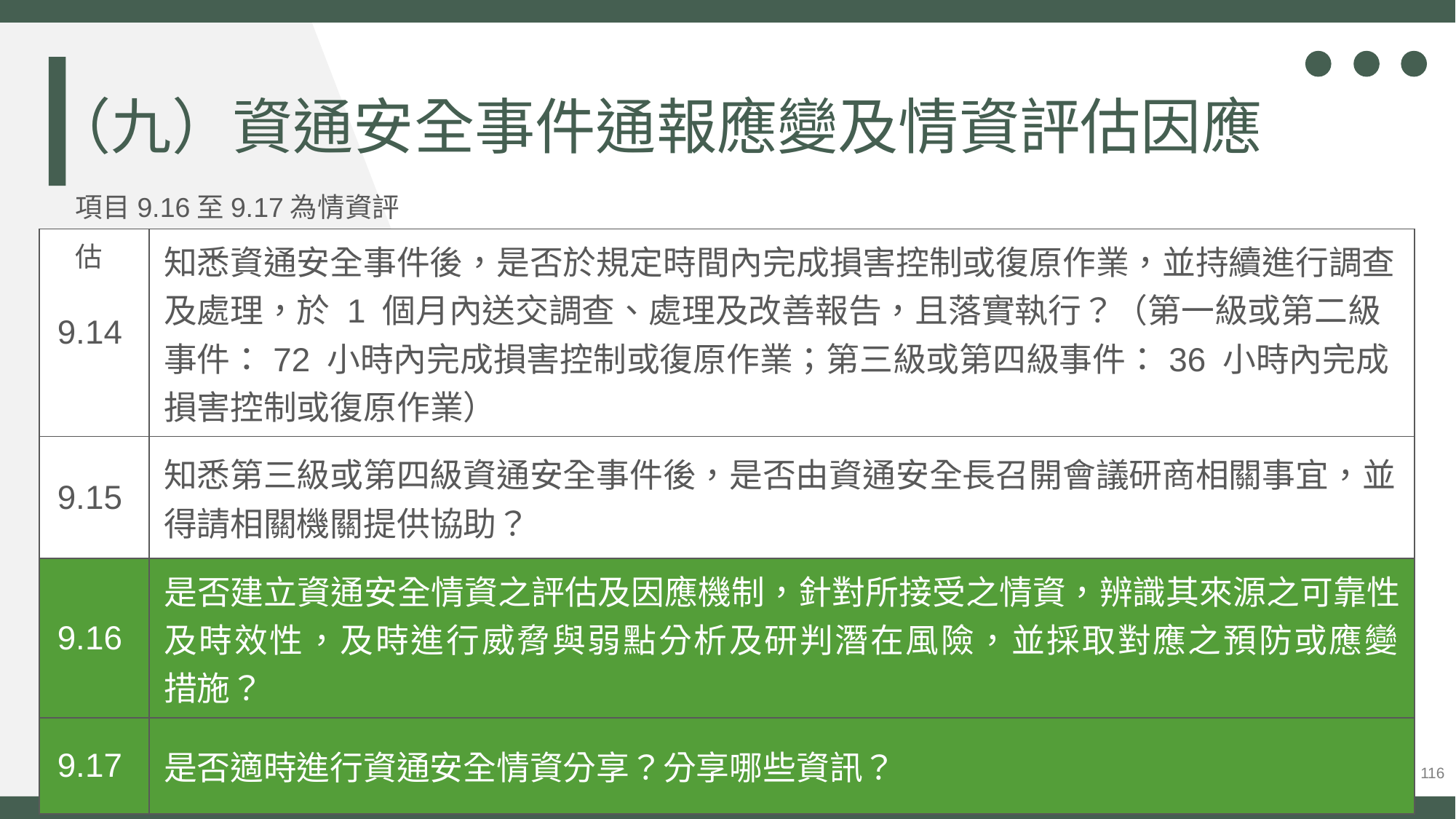

（九）資通安全事件通報應變及情資評估因應
項目9.16至9.17為情資評估
| 9.14 | 知悉資通安全事件後，是否於規定時間內完成損害控制或復原作業，並持續進行調查及處理，於 1 個月內送交調查、處理及改善報告，且落實執行？（第一級或第二級事件：72 小時內完成損害控制或復原作業；第三級或第四級事件：36 小時內完成損害控制或復原作業） |
| --- | --- |
| 9.15 | 知悉第三級或第四級資通安全事件後，是否由資通安全長召開會議研商相關事宜，並得請相關機關提供協助？ |
| 9.16 | 是否建立資通安全情資之評估及因應機制，針對所接受之情資，辨識其來源之可靠性及時效性，及時進行威脅與弱點分析及研判潛在風險，並採取對應之預防或應變 措施？ |
| 9.17 | 是否適時進行資通安全情資分享？分享哪些資訊？ |
116